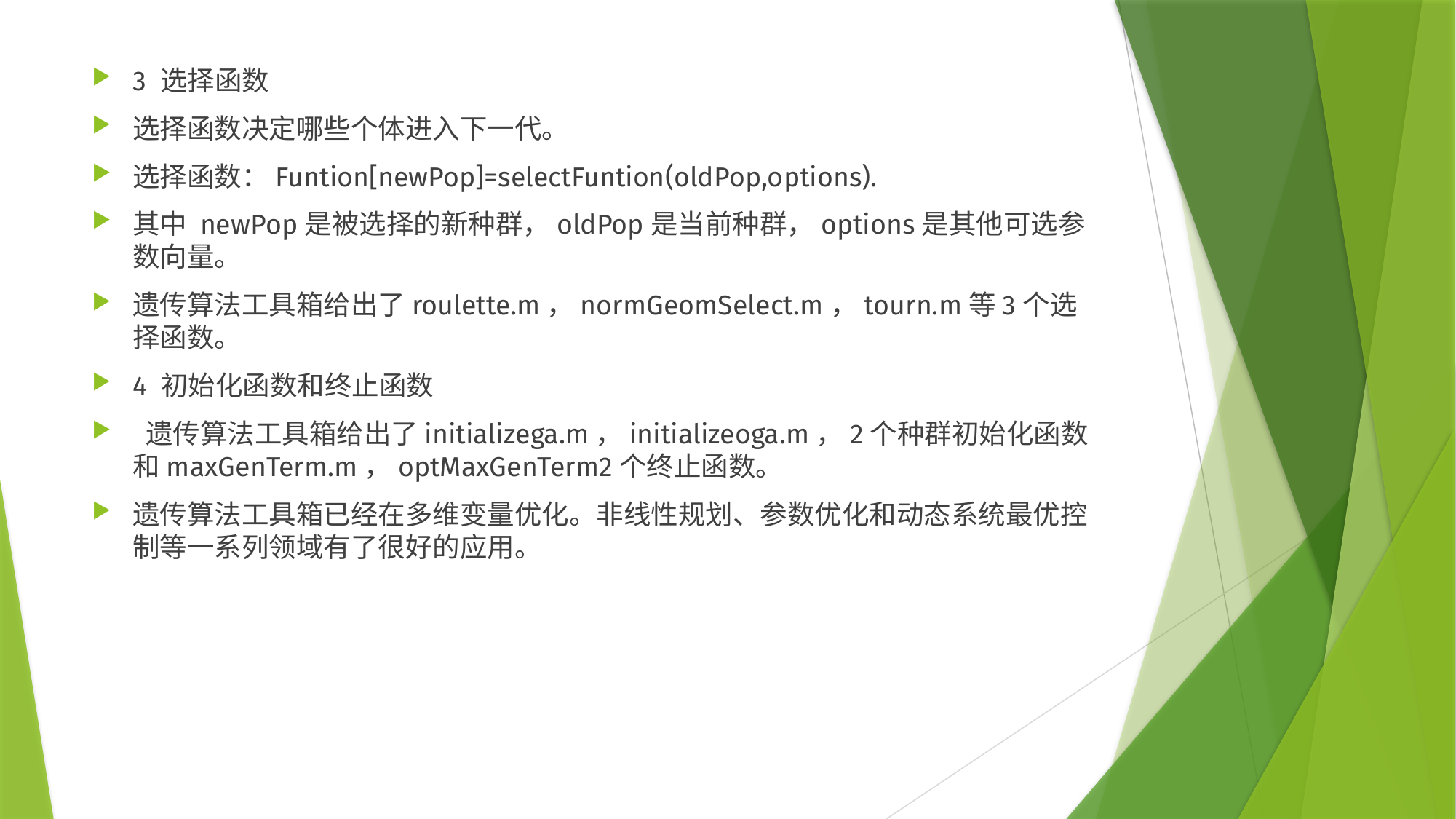

3 选择函数
选择函数决定哪些个体进入下一代。
选择函数：Funtion[newPop]=selectFuntion(oldPop,options).
其中 newPop是被选择的新种群，oldPop是当前种群，options是其他可选参数向量。
遗传算法工具箱给出了roulette.m，normGeomSelect.m，tourn.m等3个选择函数。
4 初始化函数和终止函数
 遗传算法工具箱给出了initializega.m，initializeoga.m，2个种群初始化函数和maxGenTerm.m，optMaxGenTerm2个终止函数。
遗传算法工具箱已经在多维变量优化。非线性规划、参数优化和动态系统最优控制等一系列领域有了很好的应用。